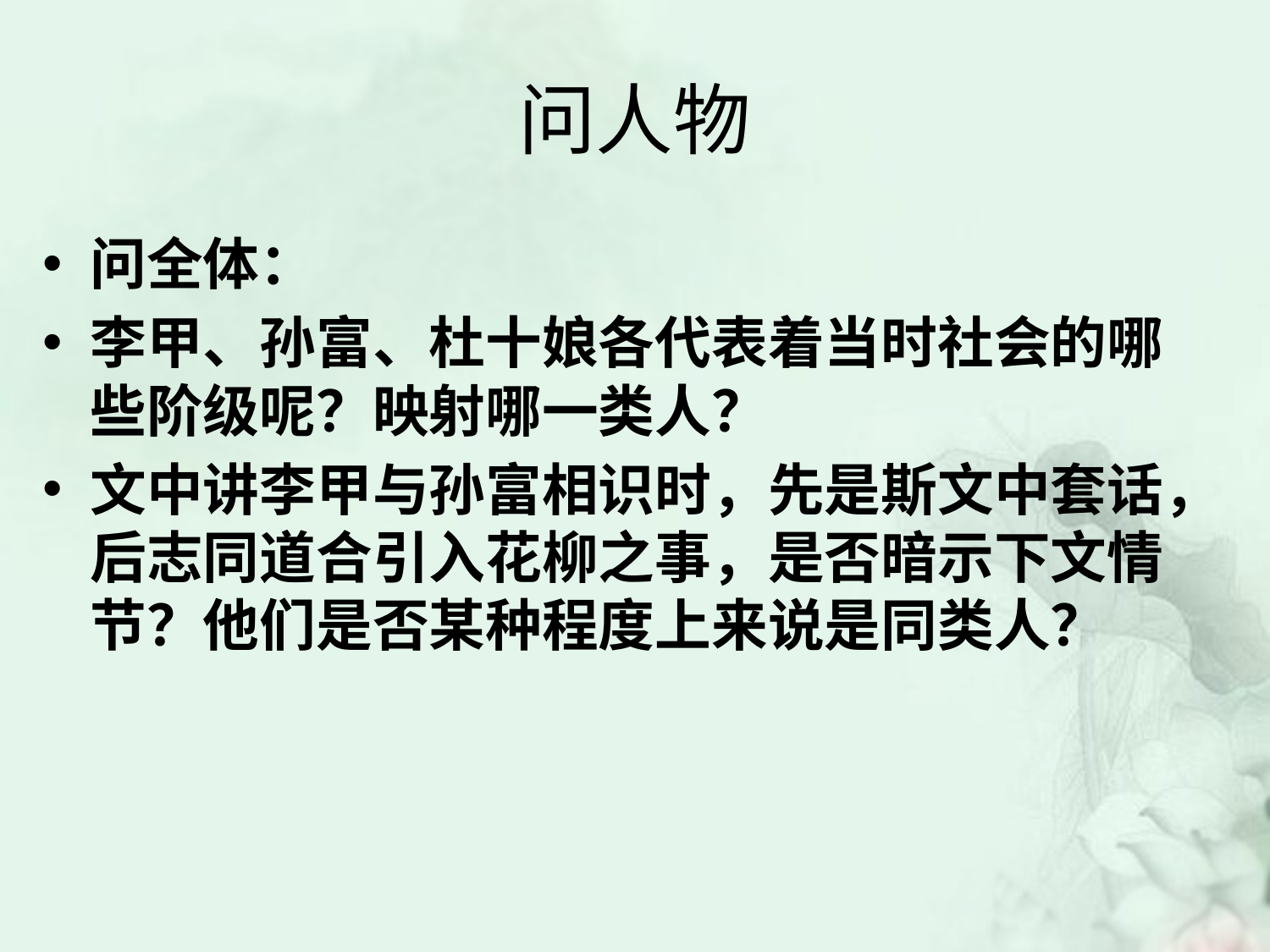

# 问人物
问全体：
李甲、孙富、杜十娘各代表着当时社会的哪些阶级呢？映射哪一类人？
文中讲李甲与孙富相识时，先是斯文中套话，后志同道合引入花柳之事，是否暗示下文情节？他们是否某种程度上来说是同类人？